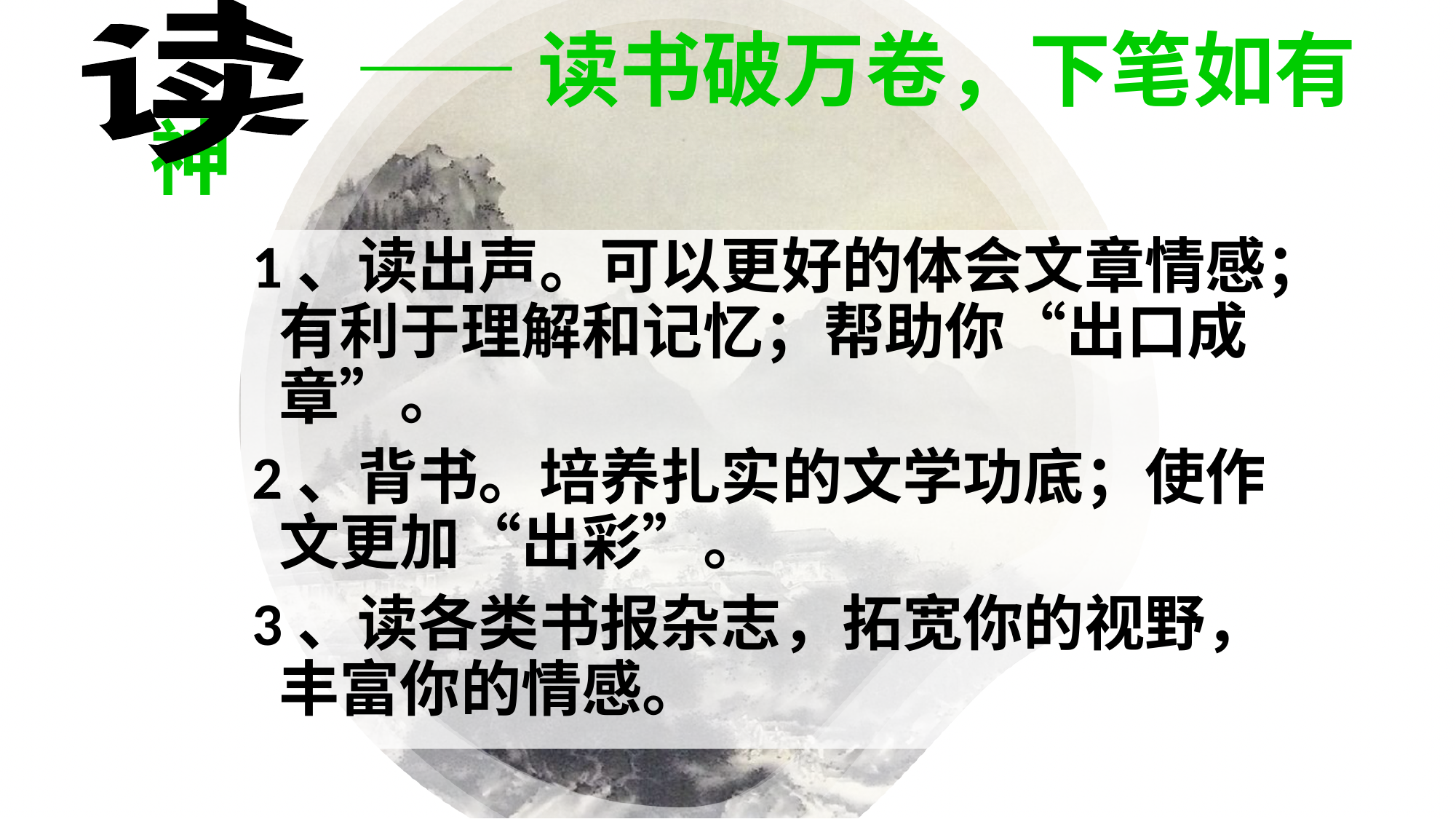

读
# ——读书破万卷，下笔如有神
1、读出声。可以更好的体会文章情感；有利于理解和记忆；帮助你“出口成章”。
2、背书。培养扎实的文学功底；使作文更加“出彩”。
3、读各类书报杂志，拓宽你的视野，丰富你的情感。